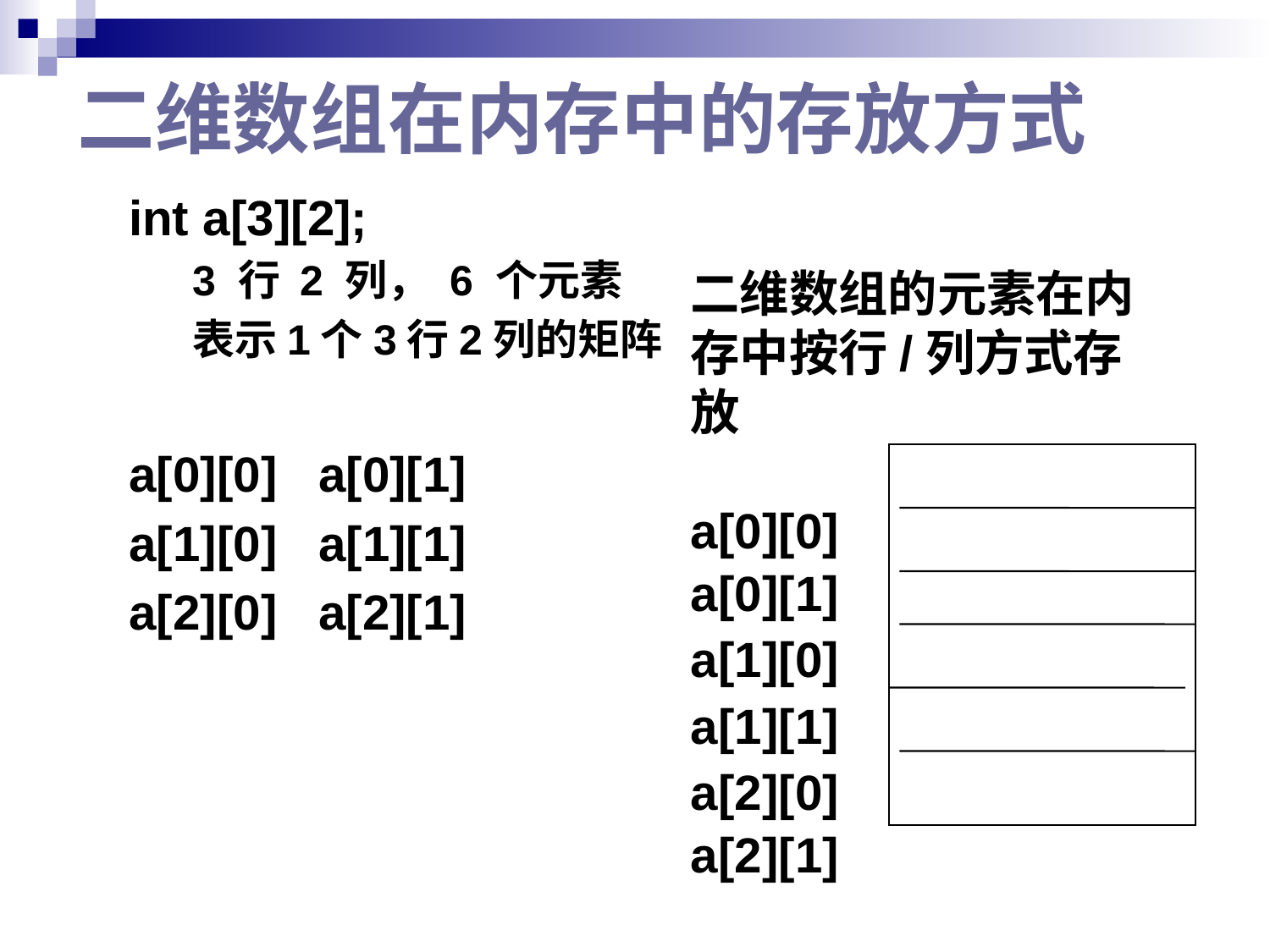

# 二维数组在内存中的存放方式
int a[3][2];
3 行 2 列， 6 个元素
表示1个3行2列的矩阵

a[0][0]   a[0][1]
a[1][0]   a[1][1]
a[2][0]   a[2][1]
二维数组的元素在内存中按行/列方式存放

a[0][0]
a[0][1]
a[1][0]
a[1][1]
a[2][0]
a[2][1]